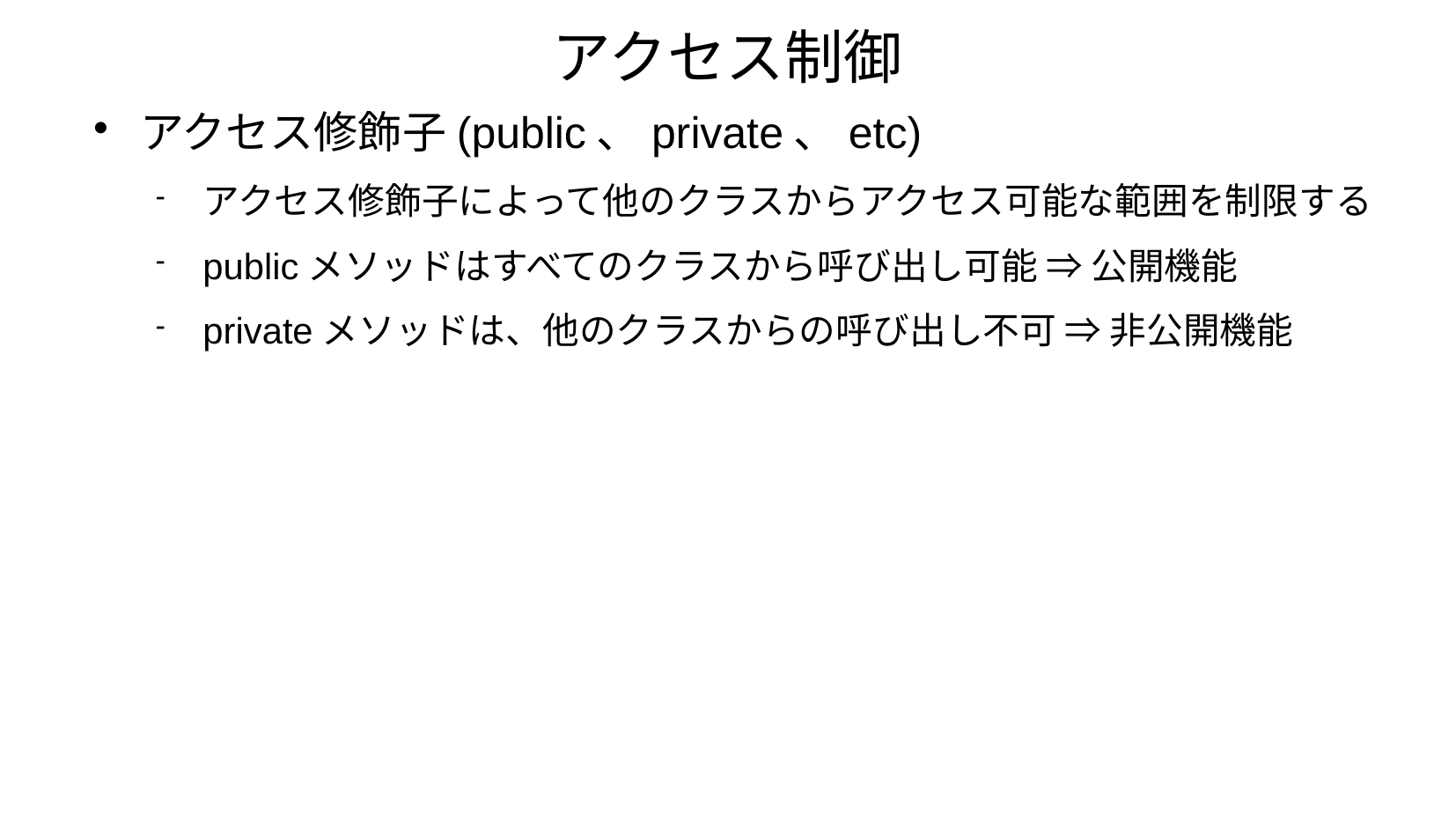

# アクセス制御
アクセス修飾子(public、private、etc)
アクセス修飾子によって他のクラスからアクセス可能な範囲を制限する
publicメソッドはすべてのクラスから呼び出し可能 ⇒ 公開機能
privateメソッドは、他のクラスからの呼び出し不可 ⇒ 非公開機能